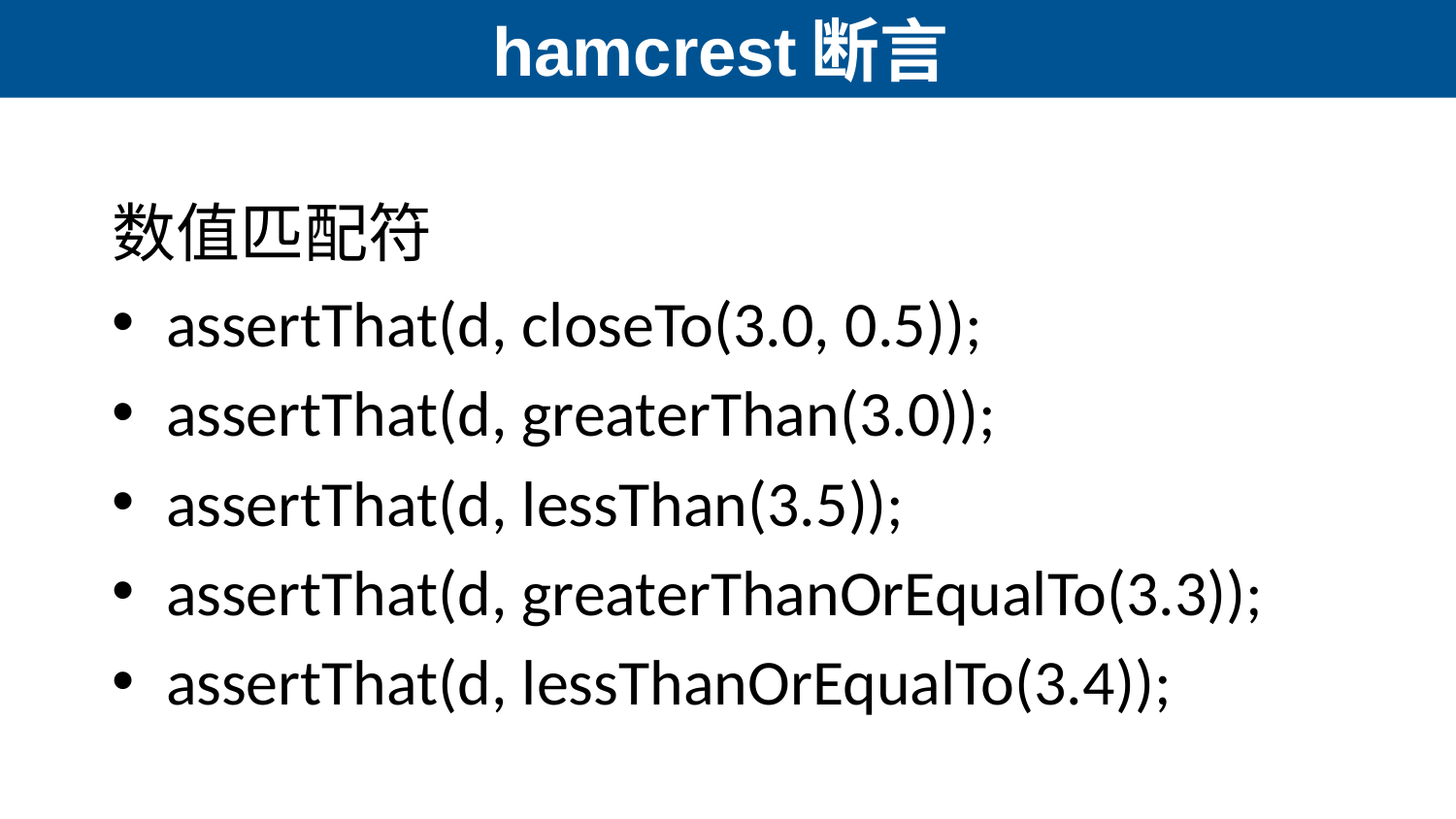

# hamcrest断言
数值匹配符
assertThat(d, closeTo(3.0, 0.5));
assertThat(d, greaterThan(3.0));
assertThat(d, lessThan(3.5));
assertThat(d, greaterThanOrEqualTo(3.3));
assertThat(d, lessThanOrEqualTo(3.4));